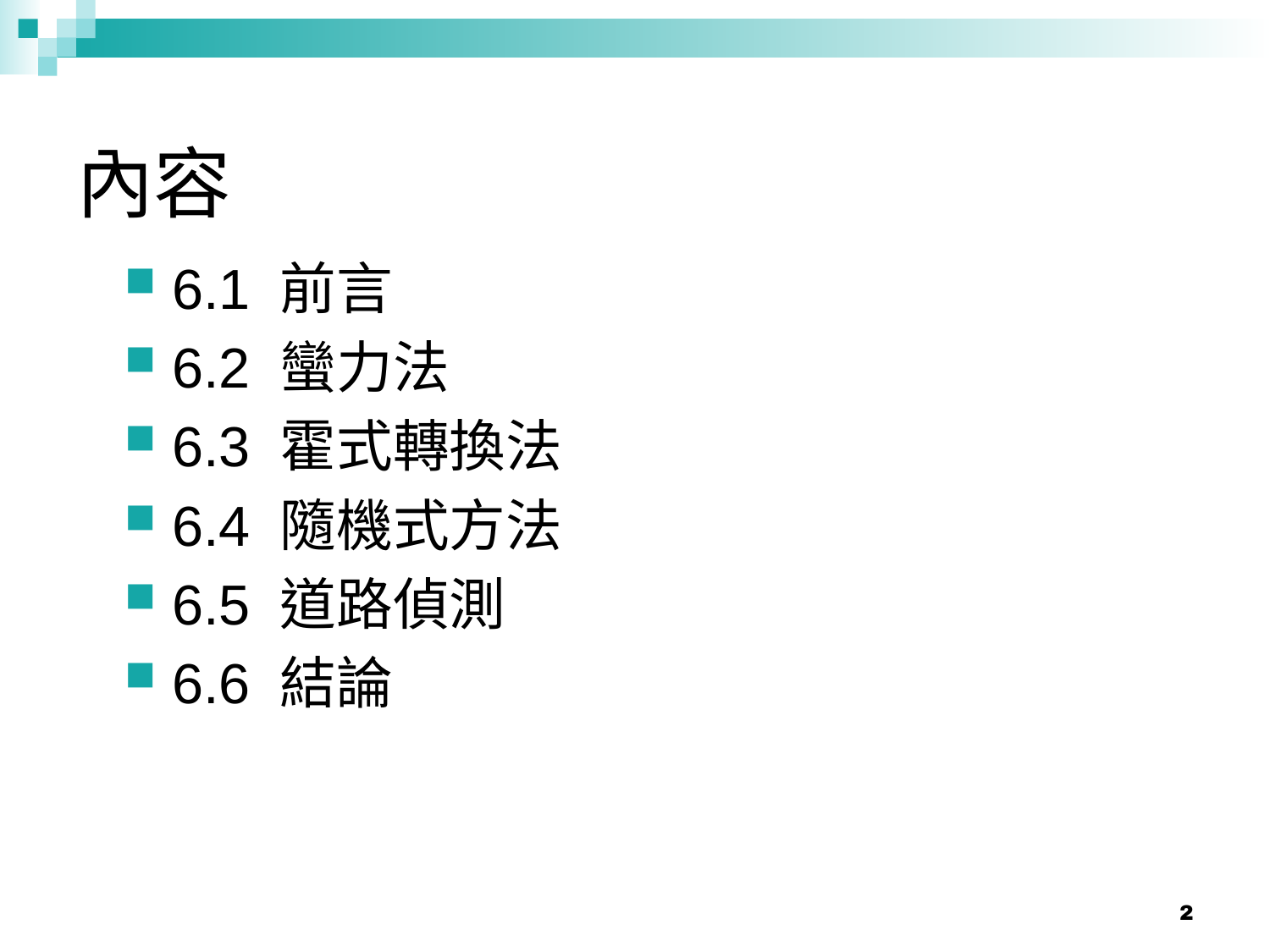

# 內容
6.1 前言
6.2 蠻力法
6.3 霍式轉換法
6.4 隨機式方法
6.5 道路偵測
6.6 結論

2